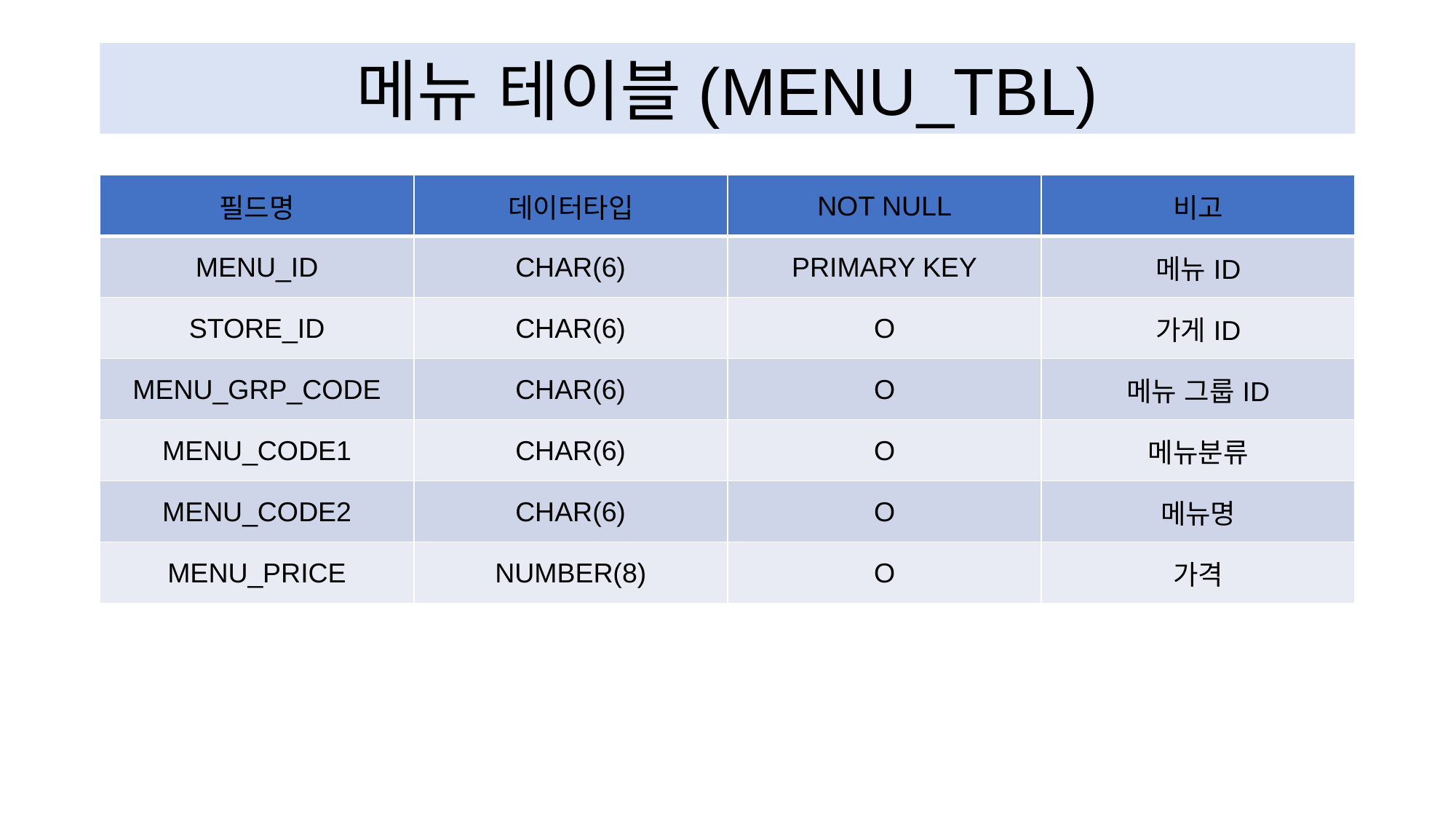

메뉴 테이블(MENU_TBL)
| 필드명 | 데이터타입 | NOT NULL | 비고 |
| --- | --- | --- | --- |
| MENU\_ID | CHAR(6) | PRIMARY KEY | 메뉴ID |
| STORE\_ID | CHAR(6) | O | 가게ID |
| MENU\_GRP\_CODE | CHAR(6) | O | 메뉴 그룹ID |
| MENU\_CODE1 | CHAR(6) | O | 메뉴분류 |
| MENU\_CODE2 | CHAR(6) | O | 메뉴명 |
| MENU\_PRICE | NUMBER(8) | O | 가격 |